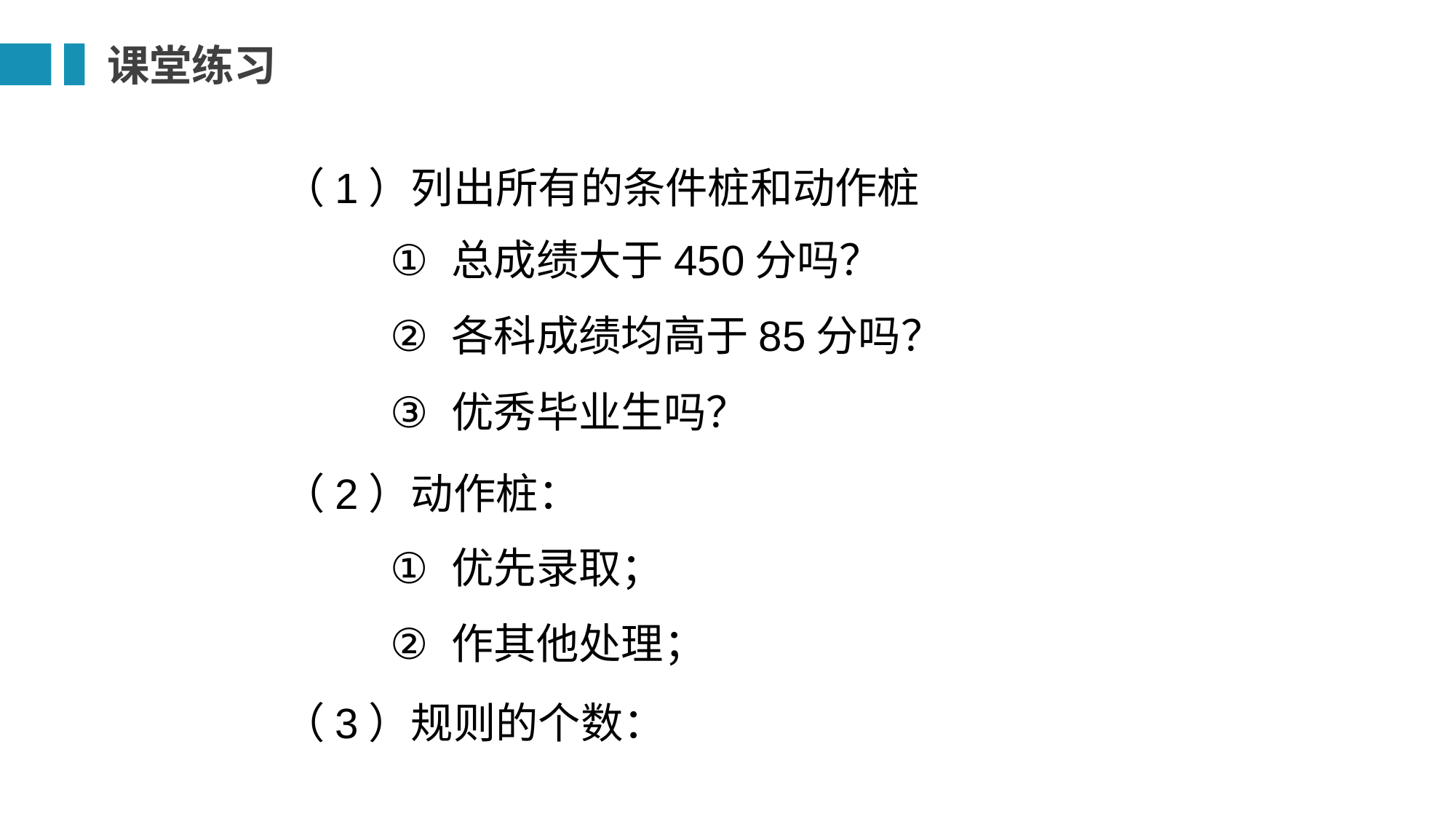

课堂练习

（1）列出所有的条件桩和动作桩

（2）动作桩：

（3）规则的个数：
总成绩大于450分吗？
各科成绩均高于85分吗？
优秀毕业生吗？
优先录取；
作其他处理；
93